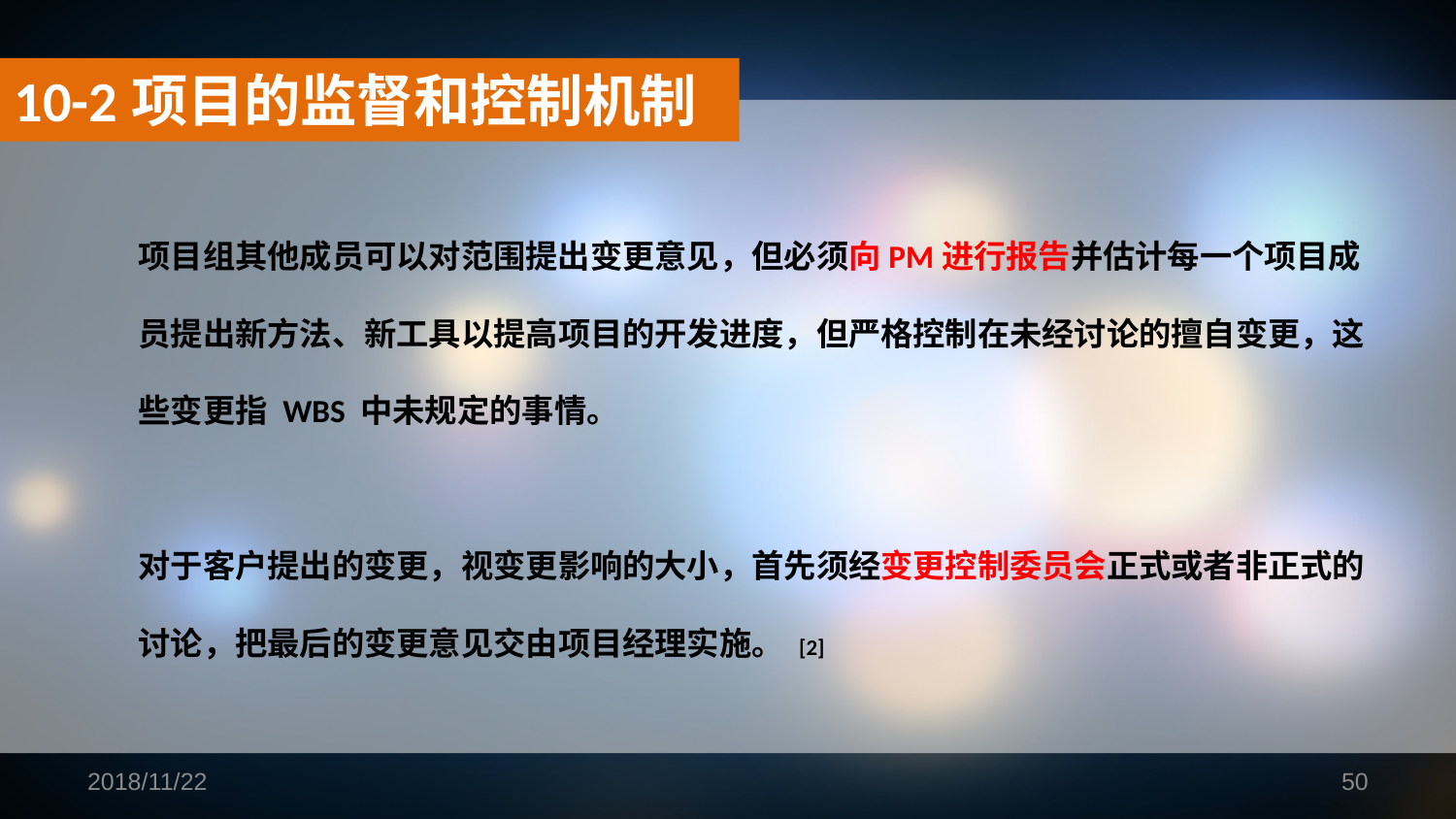

10-2项目的监督和控制机制

项目组其他成员可以对范围提出变更意见，但必须向PM进行报告并估计每一个项目成员提出新方法、新工具以提高项目的开发进度，但严格控制在未经讨论的擅自变更，这些变更指 WBS 中未规定的事情。

对于客户提出的变更，视变更影响的大小，首先须经变更控制委员会正式或者非正式的讨论，把最后的变更意见交由项目经理实施。 [2]
2018/11/22
50